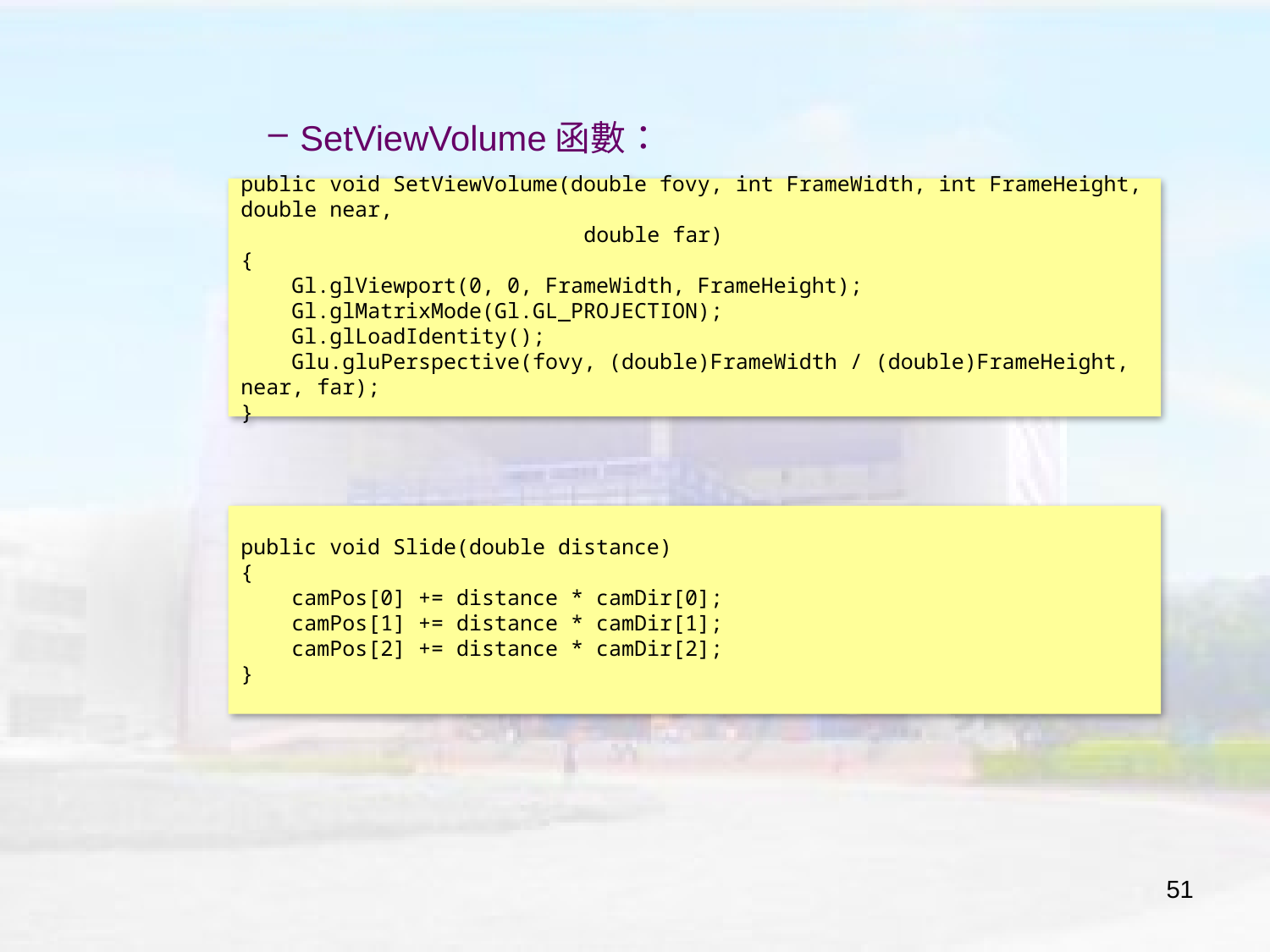

SetViewVolume函數：

Slide函數：
public void SetViewVolume(double fovy, int FrameWidth, int FrameHeight, double near,
                           double far)
{
    Gl.glViewport(0, 0, FrameWidth, FrameHeight);
    Gl.glMatrixMode(Gl.GL_PROJECTION);
    Gl.glLoadIdentity();
    Glu.gluPerspective(fovy, (double)FrameWidth / (double)FrameHeight, near, far);
}
public void Slide(double distance)
{
    camPos[0] += distance * camDir[0];
    camPos[1] += distance * camDir[1];
    camPos[2] += distance * camDir[2];
}
51